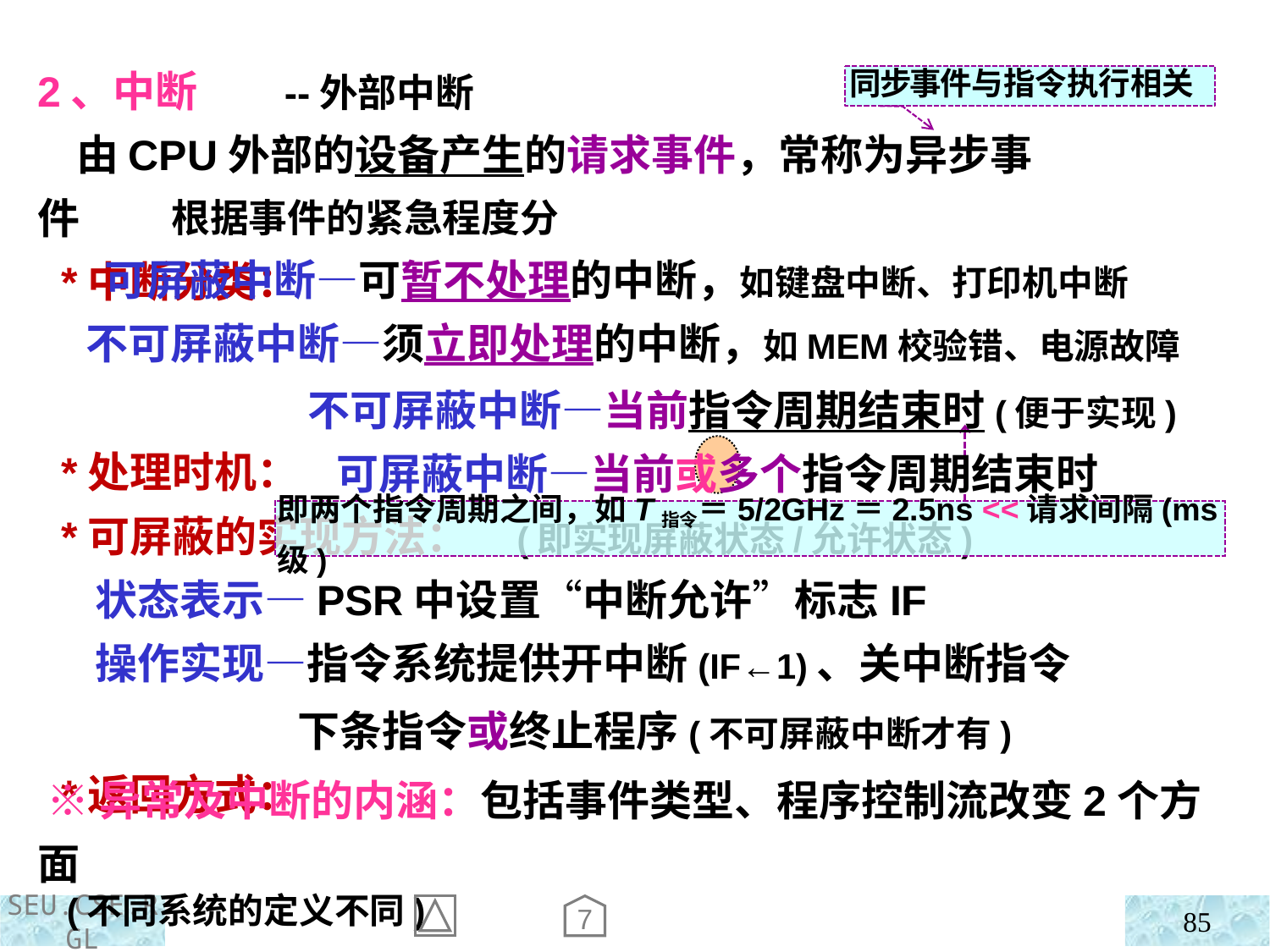

2、中断        --外部中断
   由CPU外部的设备产生的请求事件，常称为异步事件
  *中断分类：

  *处理时机：

  *返回方式：
同步事件与指令执行相关
             根据事件的紧急程度分
      可屏蔽中断—可暂不处理的中断，如键盘中断、打印机中断
    不可屏蔽中断—须立即处理的中断，如MEM校验错、电源故障
不可屏蔽中断—当前指令周期结束时(便于实现)
  可屏蔽中断—当前或多个指令周期结束时
即两个指令周期之间，如T指令＝5/2GHz＝2.5ns <<请求间隔(ms级)

  *可屏蔽的实现方法：    (即实现屏蔽状态/允许状态)
     状态表示—PSR中设置“中断允许”标志IF
     操作实现—指令系统提供开中断(IF←1)、关中断指令
下条指令或终止程序(不可屏蔽中断才有)
 ※异常及中断的内涵：包括事件类型、程序控制流改变2个方面
   (不同系统的定义不同)
7

85